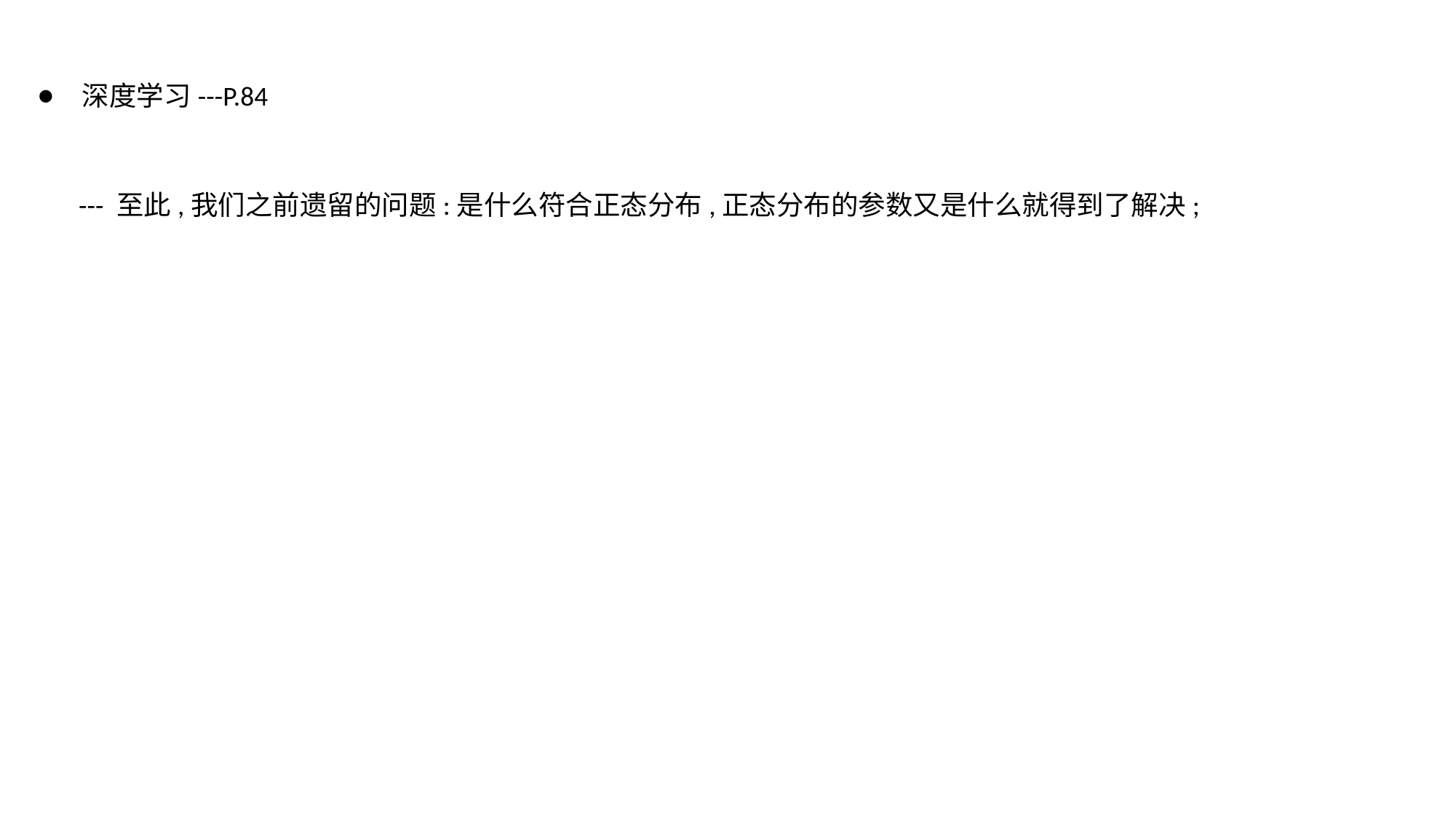

●
   深度学习---P.84
--- 至此,我们之前遗留的问题:是什么符合正态分布,正态分布的参数又是什么就得到了解决;